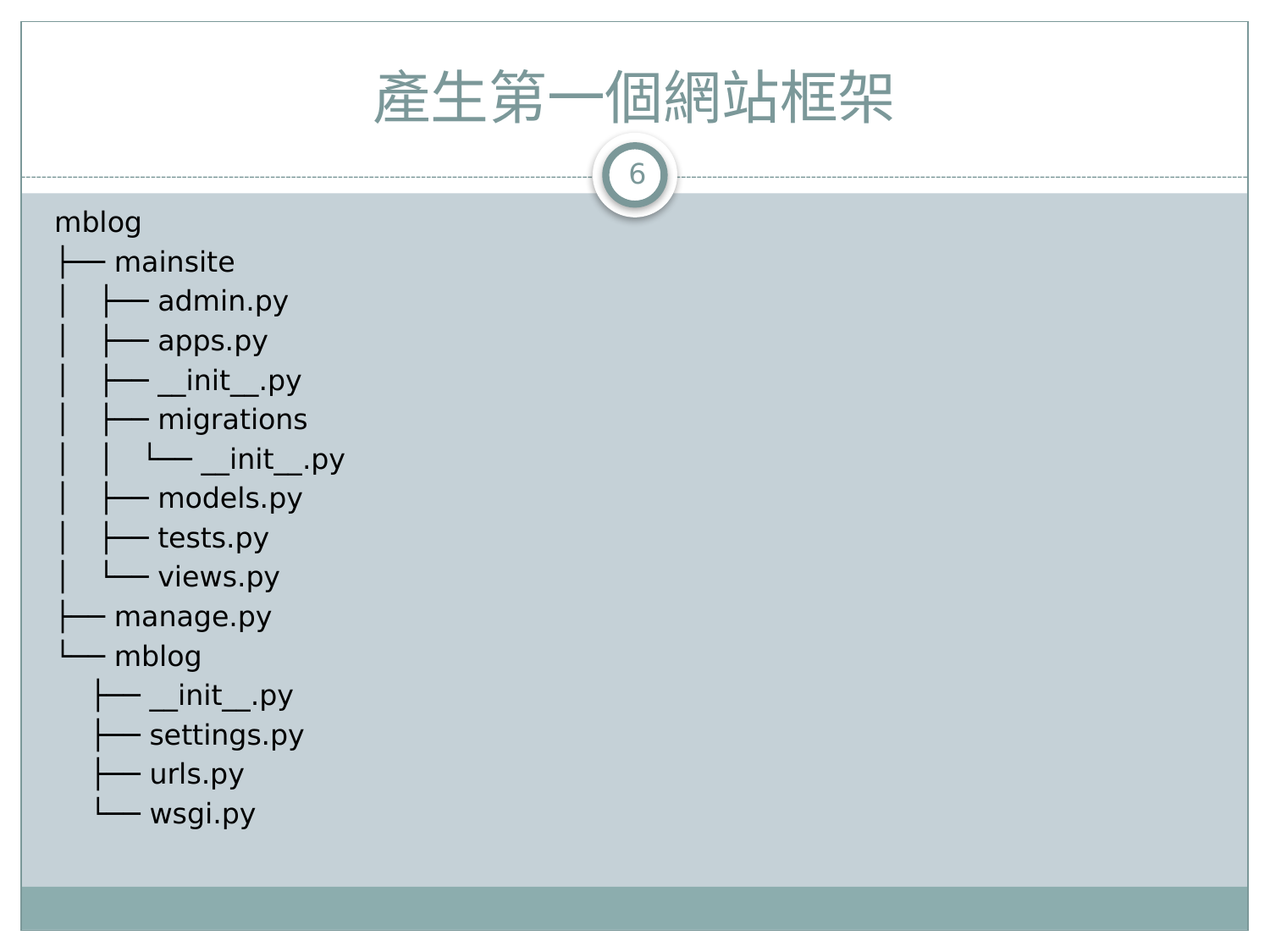

# 產生第一個網站框架
6
mblog
├── mainsite
│   ├── admin.py
│   ├── apps.py
│   ├── __init__.py
│   ├── migrations
│   │   └── __init__.py
│   ├── models.py
│   ├── tests.py
│   └── views.py
├── manage.py
└── mblog
    ├── __init__.py
    ├── settings.py
    ├── urls.py
    └── wsgi.py